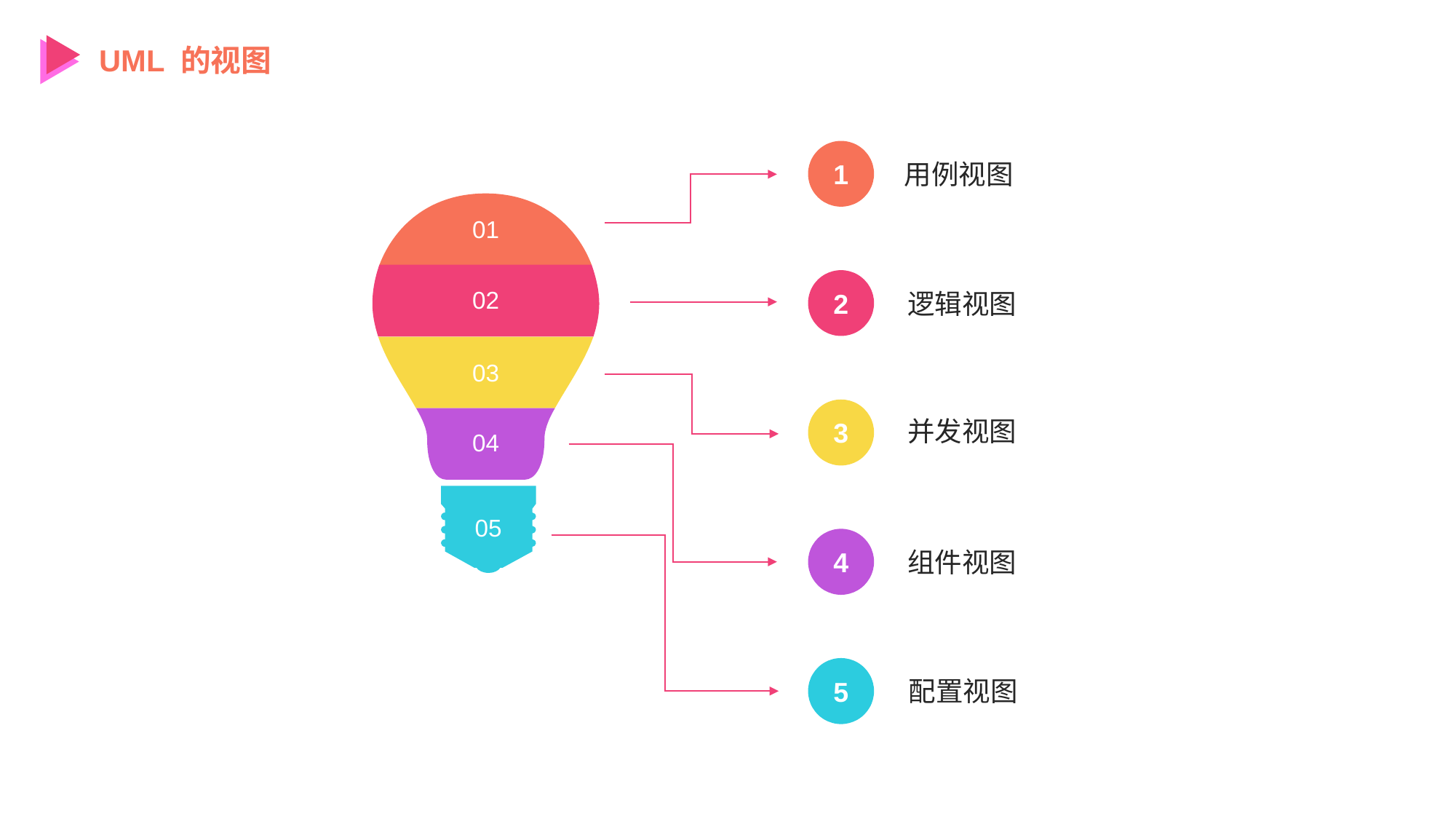

UML 的视图
1
用例视图

01

02
2
逻辑视图

03
3

04
并发视图

05
4
组件视图
5
配置视图